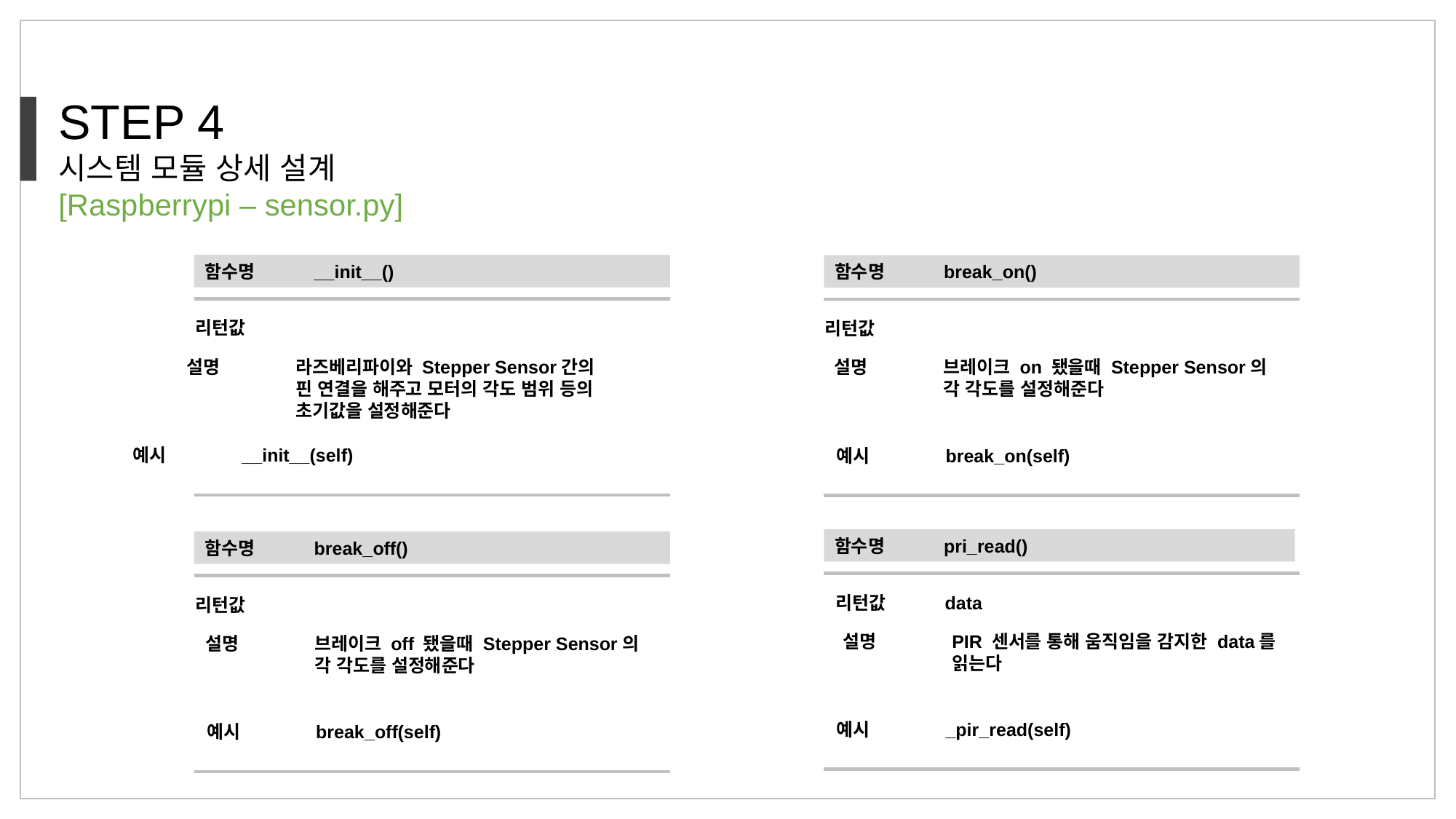

STEP 4
시스템 모듈 상세 설계
[Raspberrypi – sensor.py]

함수명	__init__()
리턴값
설명	라즈베리파이와 Stepper Sensor간의
	핀 연결을 해주고 모터의 각도 범위 등의
	초기값을 설정해준다
예시	__init__(self)
함수명	break_on()
리턴값
설명	브레이크 on 됐을때 Stepper Sensor의
	각 각도를 설정해준다
예시	break_on(self)
함수명	pri_read()
리턴값	data
설명	PIR 센서를 통해 움직임을 감지한 data를
	읽는다
예시	_pir_read(self)
함수명	break_off()
리턴값
설명	브레이크 off 됐을때 Stepper Sensor의
	각 각도를 설정해준다
예시	break_off(self)